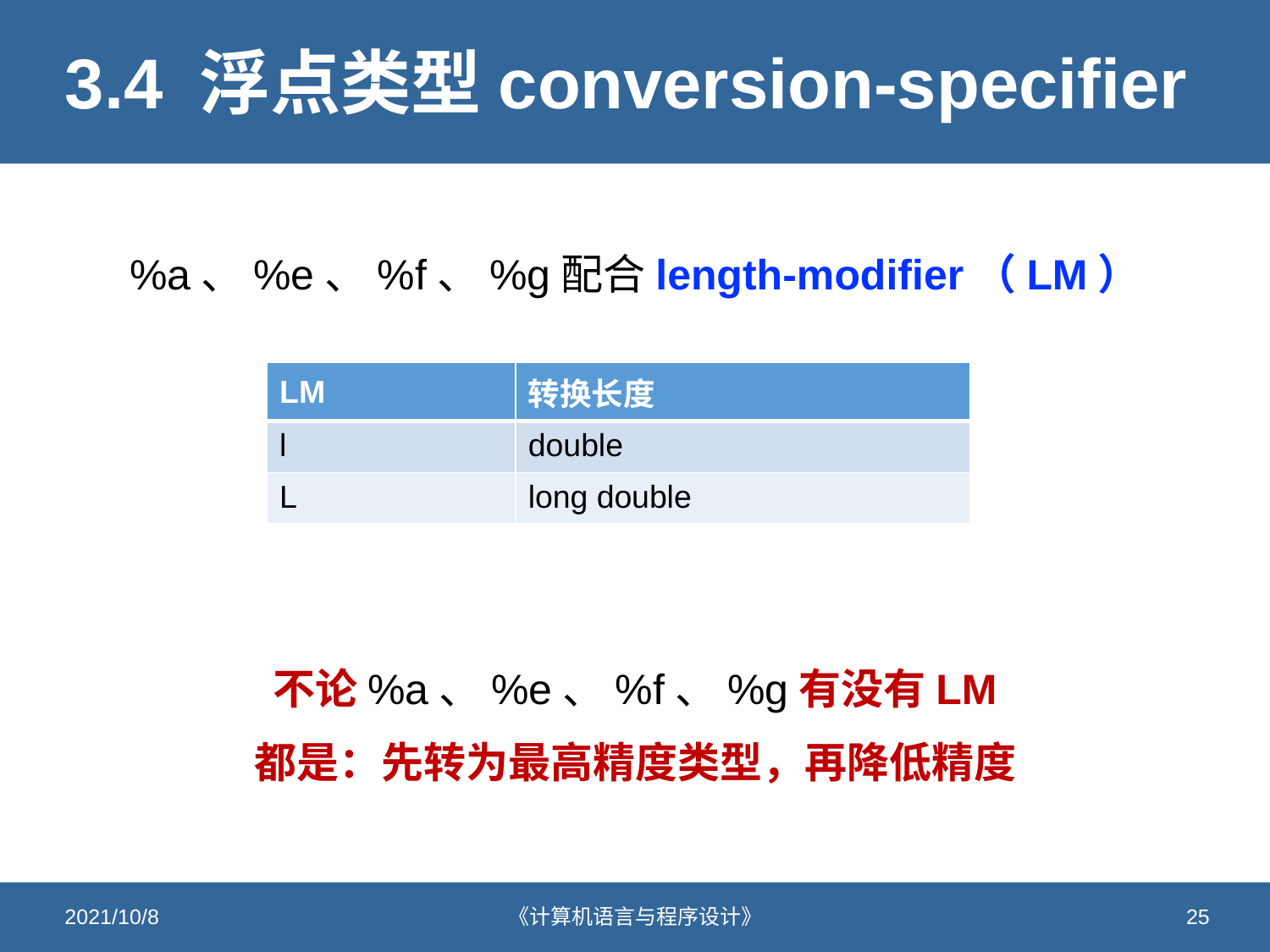

# 3.4 浮点类型conversion-specifier
%a、%e、%f、%g配合length-modifier（LM）
| LM | 转换长度 |
| --- | --- |
| l | double |
| L | long double |
不论%a、%e、%f、%g有没有LM
都是：先转为最高精度类型，再降低精度
2021/10/8
《计算机语言与程序设计》
25